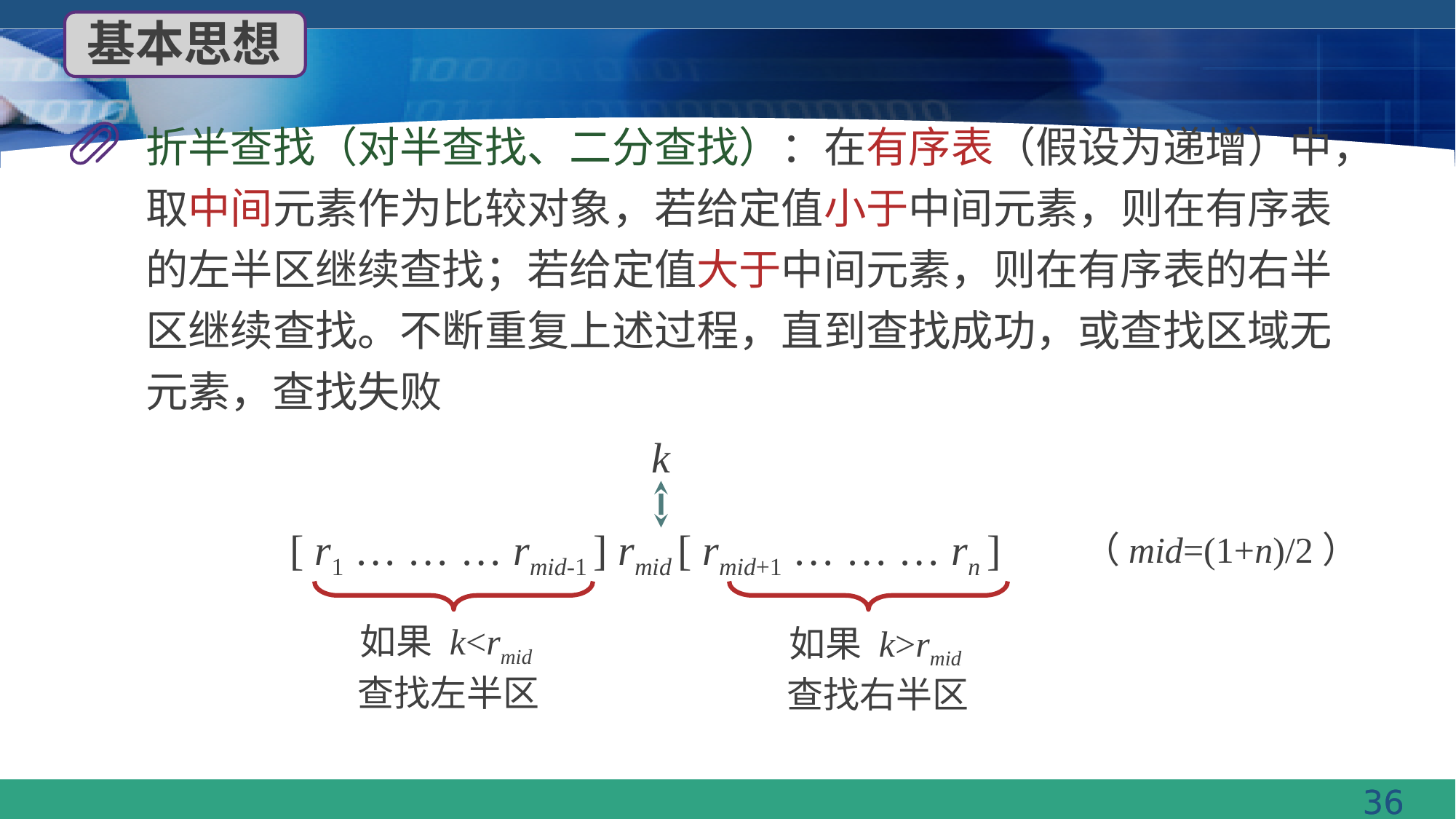

基本思想

折半查找（对半查找、二分查找）：在有序表（假设为递增）中，取中间元素作为比较对象，若给定值小于中间元素，则在有序表的左半区继续查找；若给定值大于中间元素，则在有序表的右半区继续查找。不断重复上述过程，直到查找成功，或查找区域无元素，查找失败

k

 [ r1 … … … rmid-1 ] rmid [ rmid+1 … … … rn ]
（mid=(1+n)/2）

如果 k<rmid
查找左半区

如果 k>rmid
查找右半区